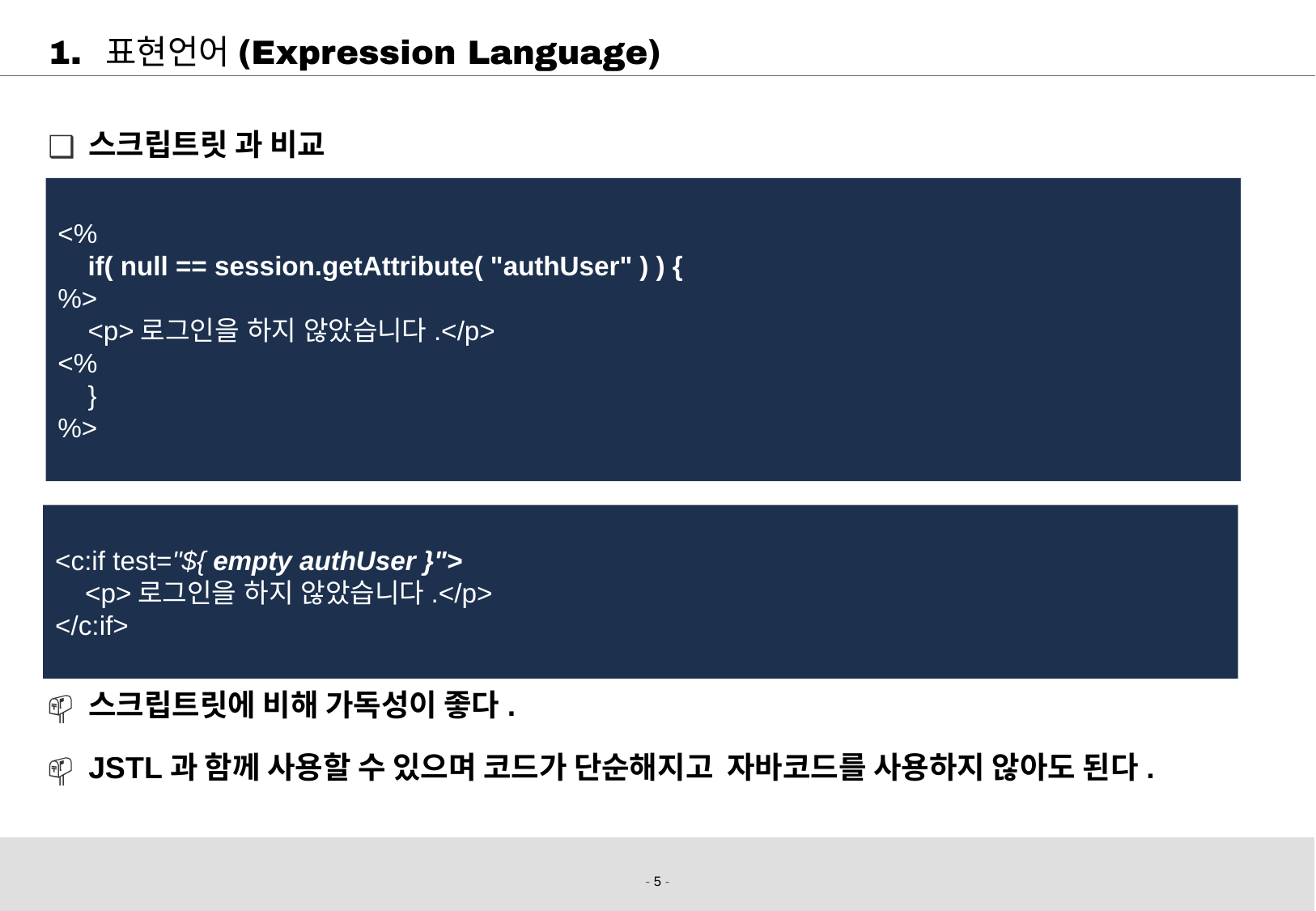

# 표현언어(Expression Language)
스크립트릿 과 비교

스크립트릿에 비해 가독성이 좋다.
JSTL과 함께 사용할 수 있으며 코드가 단순해지고  자바코드를 사용하지 않아도 된다.

<%
    if( null == session.getAttribute( "authUser" ) ) {
%>
    <p>로그인을 하지 않았습니다.</p>
<%
    }
%>

<c:if test="${ empty authUser }">
    <p>로그인을 하지 않았습니다.</p>
</c:if>